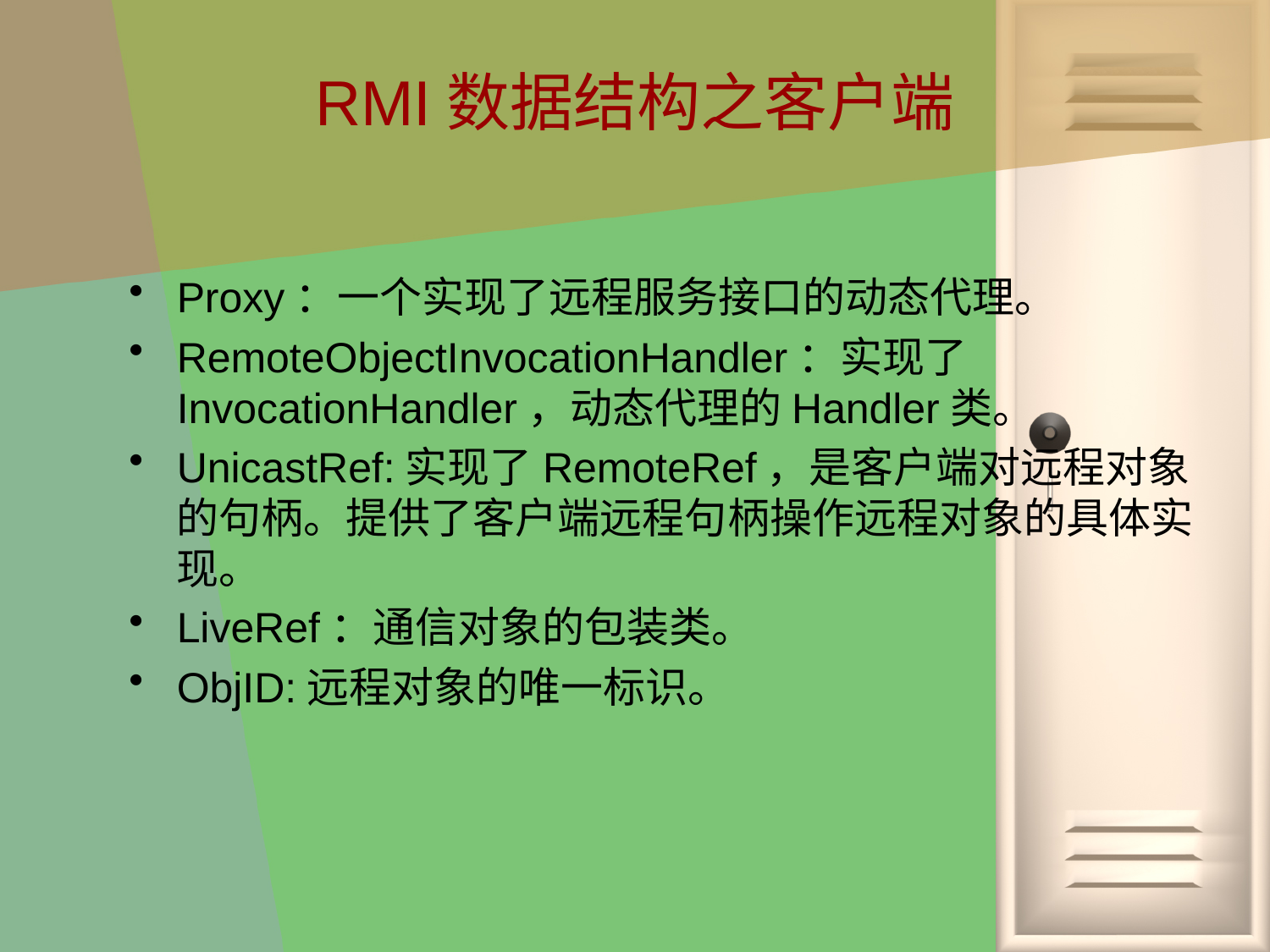

# RMI数据结构之客户端
Proxy：一个实现了远程服务接口的动态代理。
RemoteObjectInvocationHandler：实现了InvocationHandler，动态代理的Handler类。
UnicastRef:实现了RemoteRef，是客户端对远程对象的句柄。提供了客户端远程句柄操作远程对象的具体实现。
LiveRef：通信对象的包装类。
ObjID:远程对象的唯一标识。